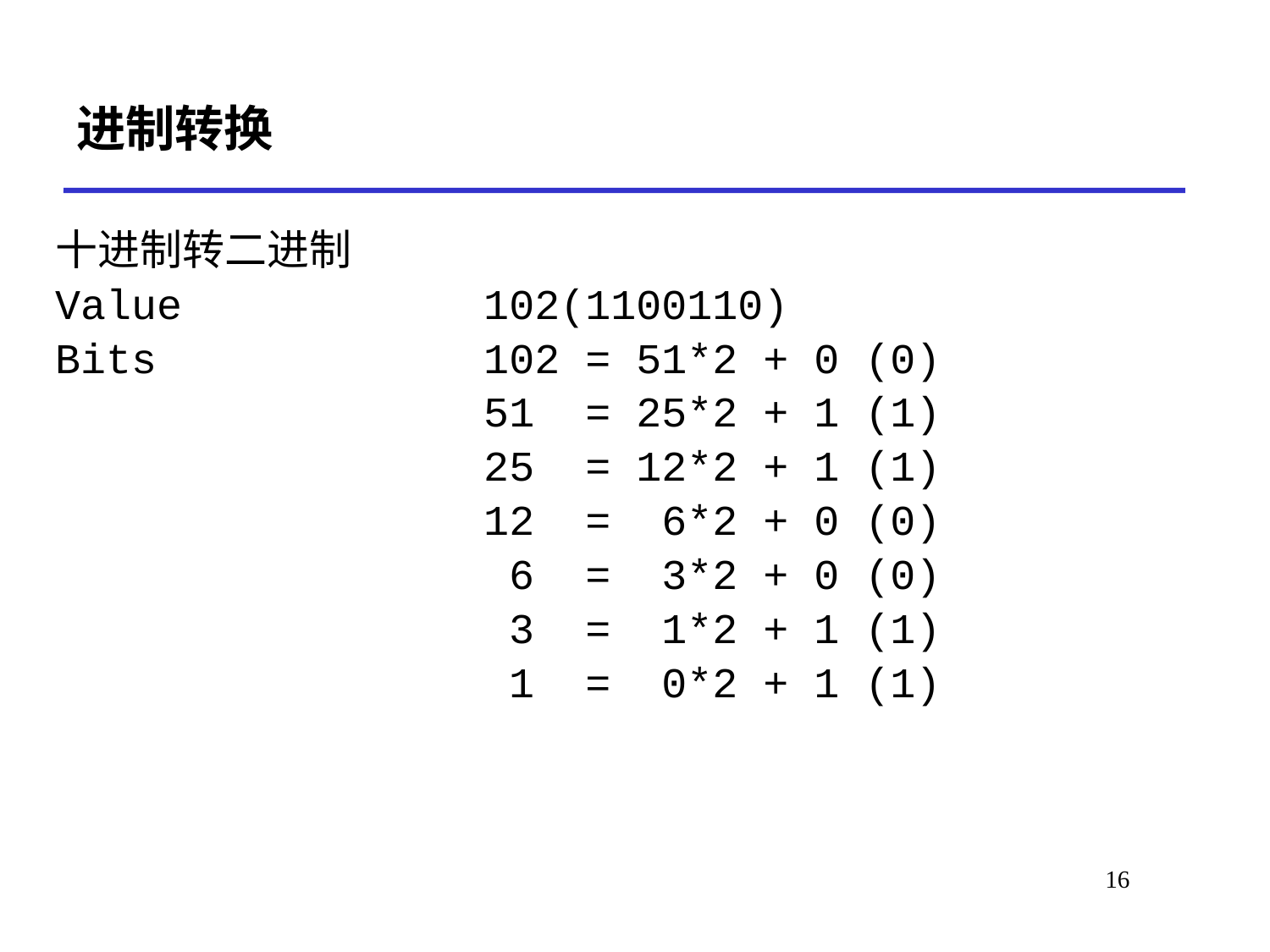

# 进制转换
十进制转二进制
Value			102(1100110)
Bits			102 = 51*2 + 0 (0)
				51  = 25*2 + 1 (1)
				25  = 12*2 + 1 (1)
				12  =  6*2 + 0 (0)
				 6  =  3*2 + 0 (0)
				 3  =  1*2 + 1 (1)
				 1  =  0*2 + 1 (1)
16